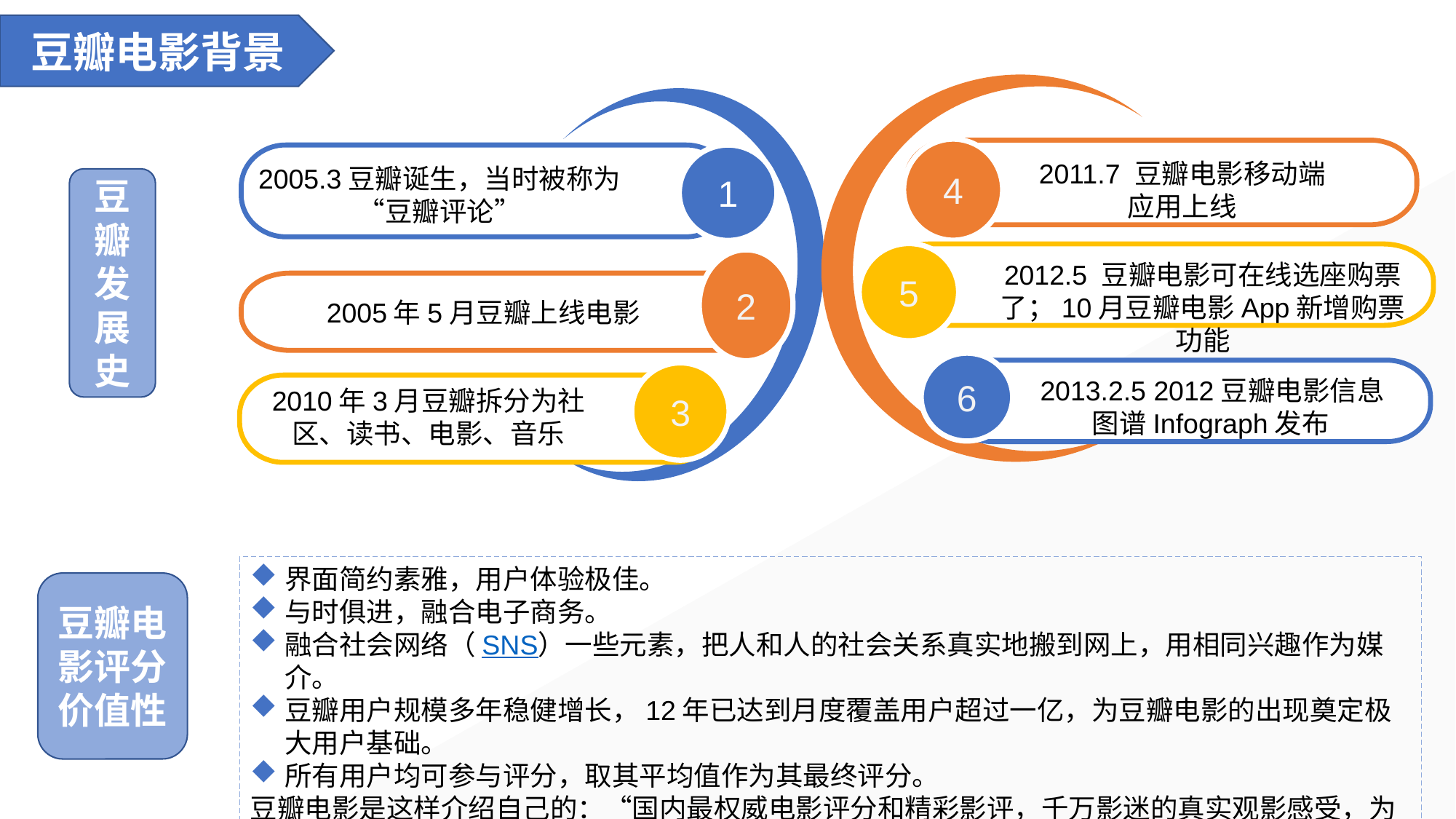

豆瓣电影背景

4

2011.7 豆瓣电影移动端应用上线

1
2005.3豆瓣诞生，当时被称为“豆瓣评论”
豆瓣发展史
5

2012.5 豆瓣电影可在线选座购票了；10月豆瓣电影App新增购票功能
2

2005年5月豆瓣上线电影
6

2013.2.5 2012豆瓣电影信息图谱Infograph发布
3

2010年3月豆瓣拆分为社区、读书、电影、音乐
界面简约素雅，用户体验极佳。
与时俱进，融合电子商务。
融合社会网络（SNS）一些元素，把人和人的社会关系真实地搬到网上，用相同兴趣作为媒介。
豆瓣用户规模多年稳健增长，12年已达到月度覆盖用户超过一亿，为豆瓣电影的出现奠定极大用户基础。
所有用户均可参与评分，取其平均值作为其最终评分。
豆瓣电影是这样介绍自己的：“国内最权威电影评分和精彩影评，千万影迷的真实观影感受，为你的观影做决策。”而它也确实做到了这一点。
豆瓣电
影评分
价值性